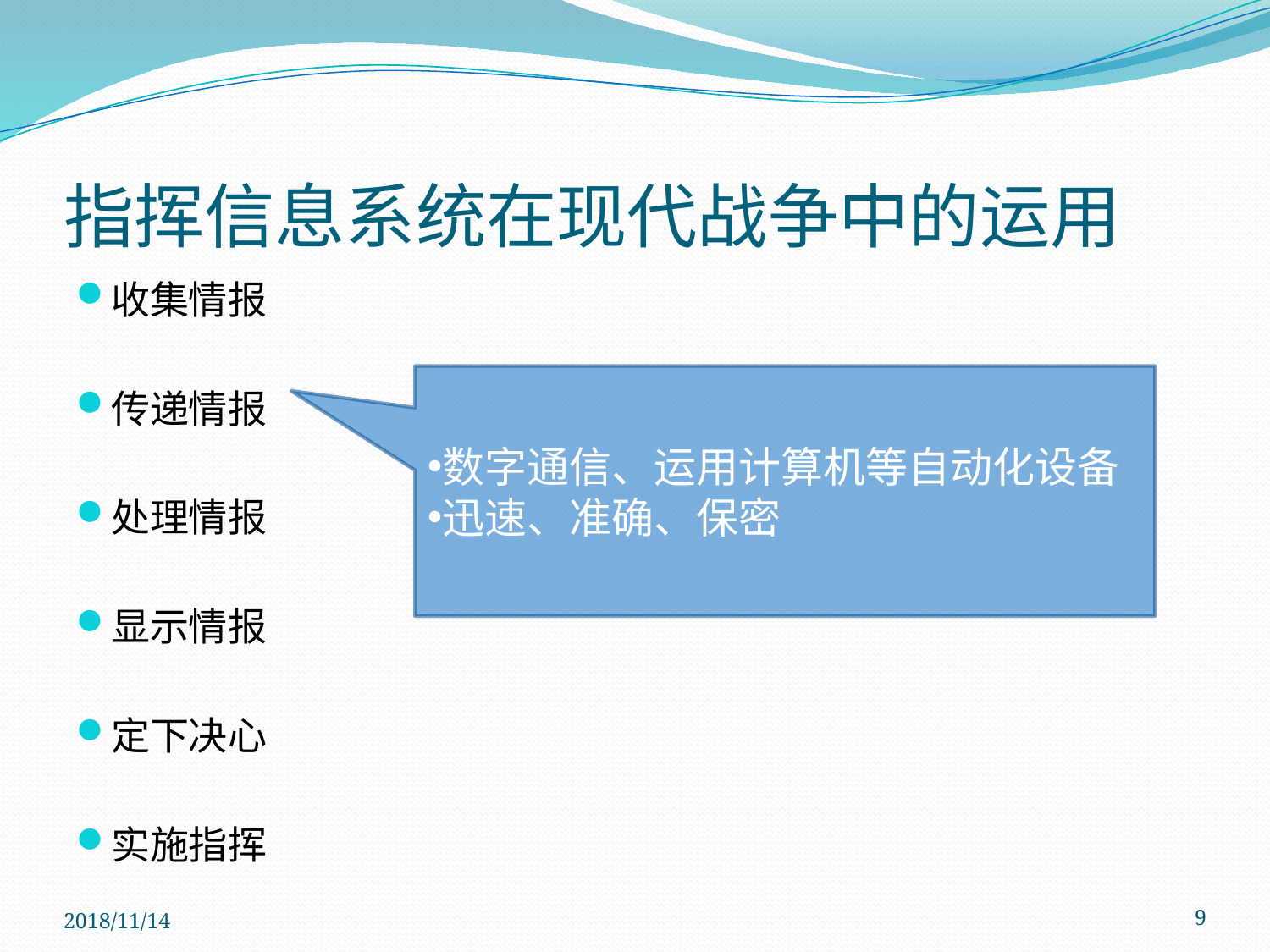

# 指挥信息系统在现代战争中的运用
收集情报

传递情报

处理情报

显示情报

定下决心

实施指挥
数字通信、运用计算机等自动化设备
迅速、准确、保密
2018/11/14
9